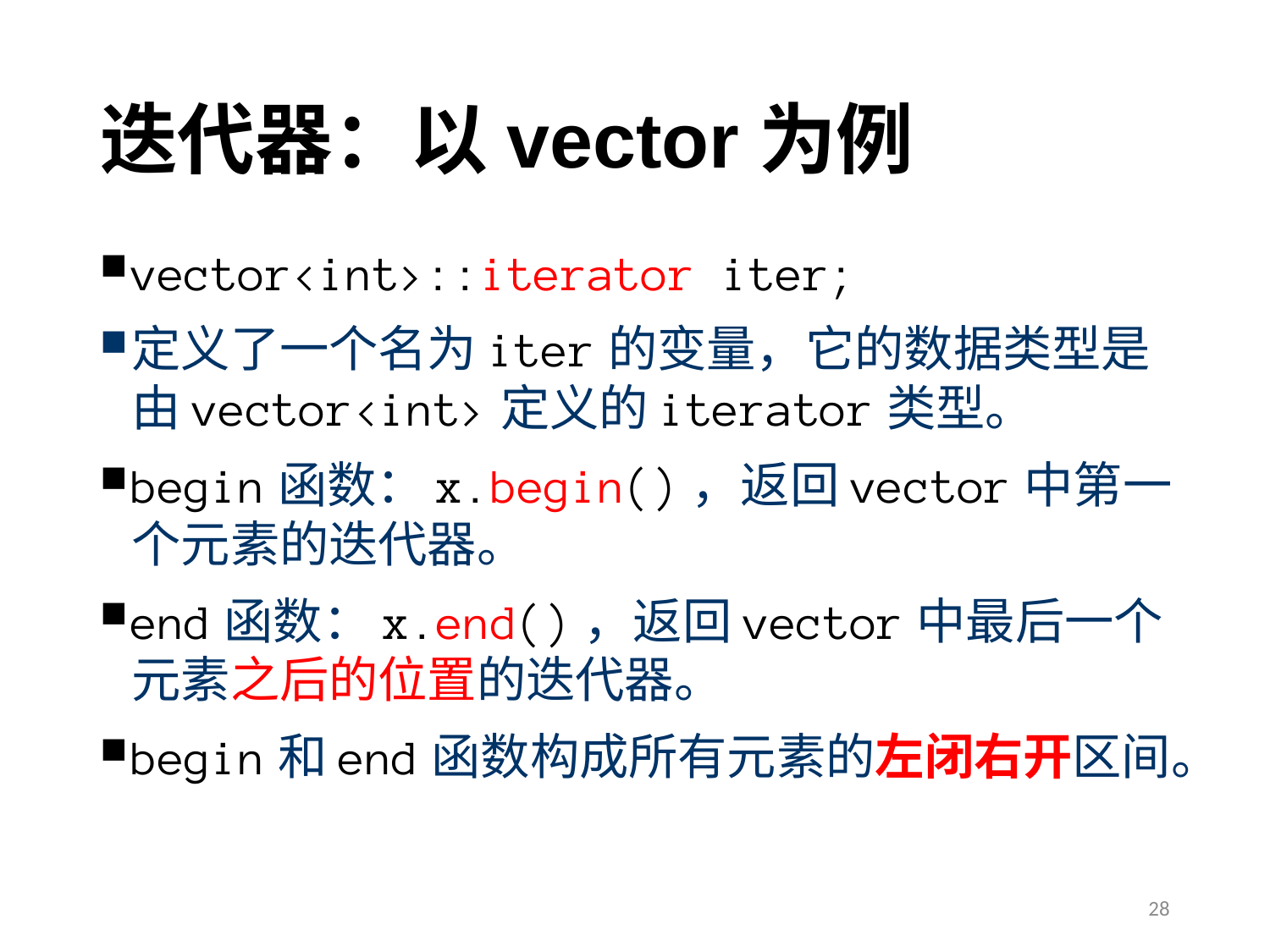

# 迭代器：以vector为例
vector<int>::iterator iter;
定义了一个名为iter的变量，它的数据类型是由vector<int>定义的iterator类型。
begin函数：x.begin()，返回vector中第一个元素的迭代器。
end函数：x.end()，返回vector中最后一个元素之后的位置的迭代器。
begin和end函数构成所有元素的左闭右开区间。

28